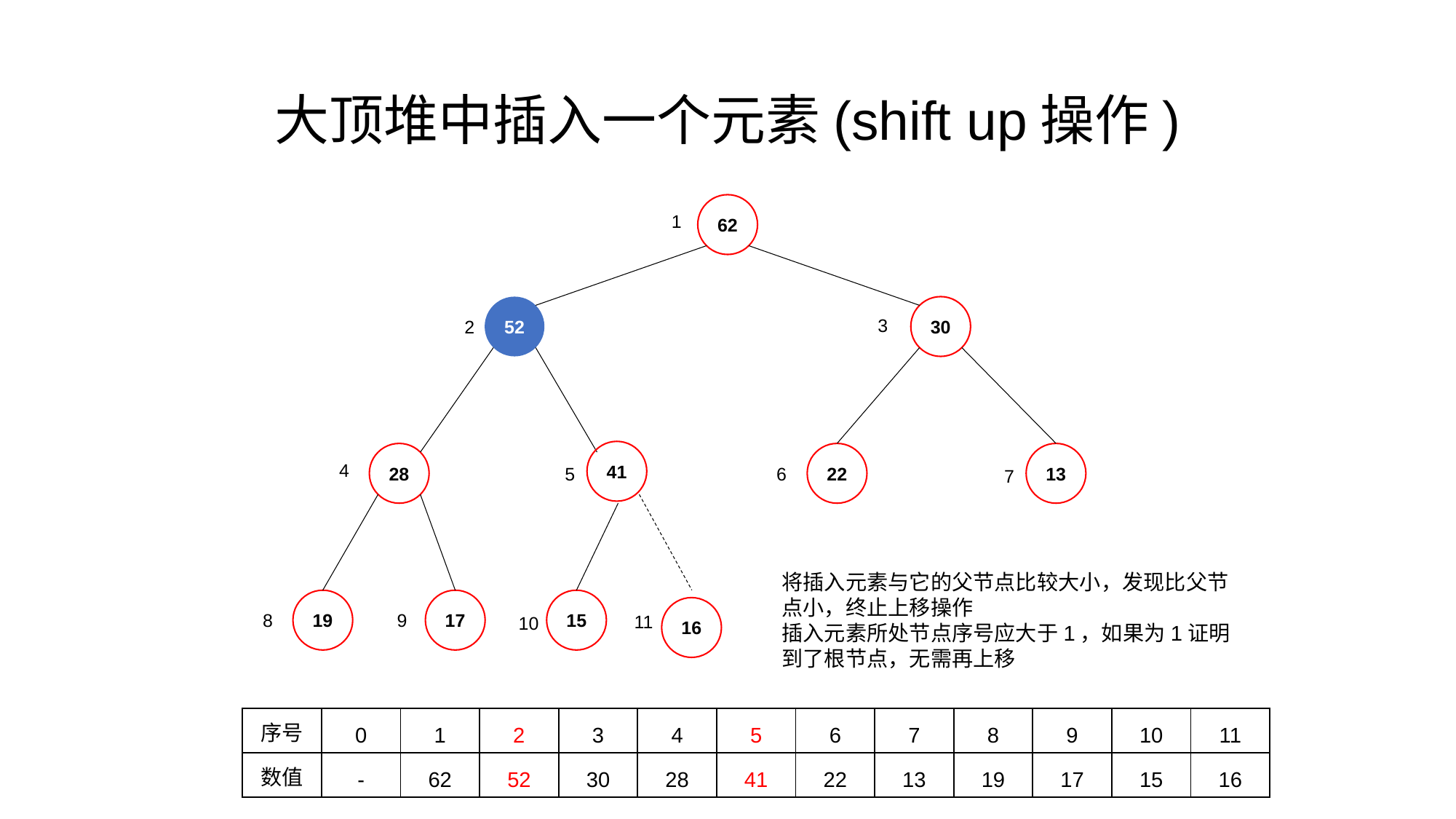

# 大顶堆中插入一个元素(shift up操作)
62
1
52
30
3
2
41
28
22
13
4
5
6
7
将插入元素与它的父节点比较大小，发现比父节点小，终止上移操作
插入元素所处节点序号应大于1，如果为1证明到了根节点，无需再上移
19
17
15
11
16
10
8
9
| 序号 | 0 | 1 | 2 | 3 | 4 | 5 | 6 | 7 | 8 | 9 | 10 | 11 |
| --- | --- | --- | --- | --- | --- | --- | --- | --- | --- | --- | --- | --- |
| 数值 | - | 62 | 52 | 30 | 28 | 41 | 22 | 13 | 19 | 17 | 15 | 16 |